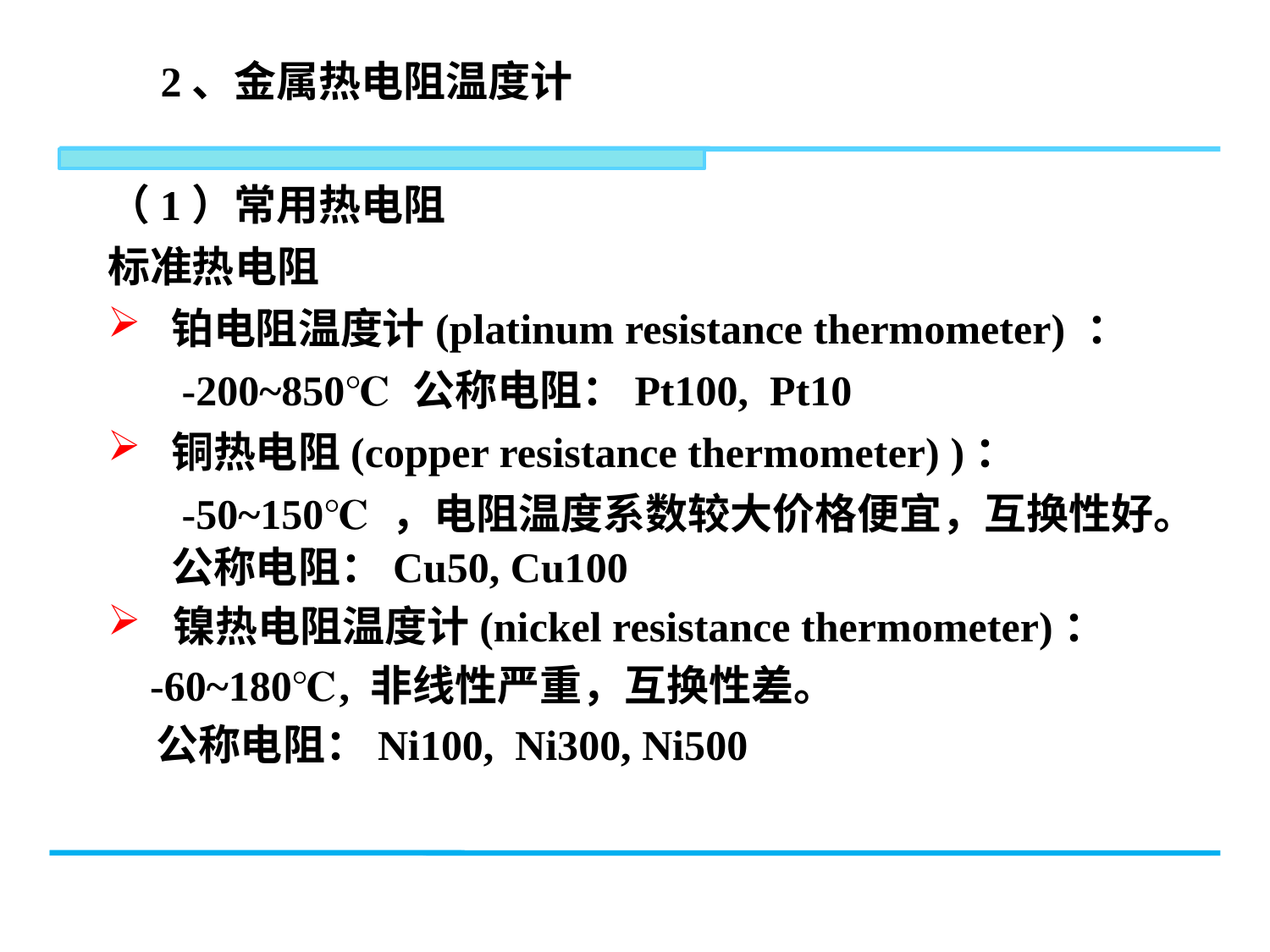

2、金属热电阻温度计

（1）常用热电阻
标准热电阻
铂电阻温度计(platinum resistance thermometer) ：
       -200~850℃ 公称电阻：Pt100,  Pt10
铜热电阻(copper resistance thermometer) )：
       -50~150℃ ，电阻温度系数较大价格便宜，互换性好。 公称电阻：Cu50, Cu100
镍热电阻温度计(nickel resistance thermometer)：
    -60~180℃, 非线性严重，互换性差。
    公称电阻：Ni100,  Ni300, Ni500